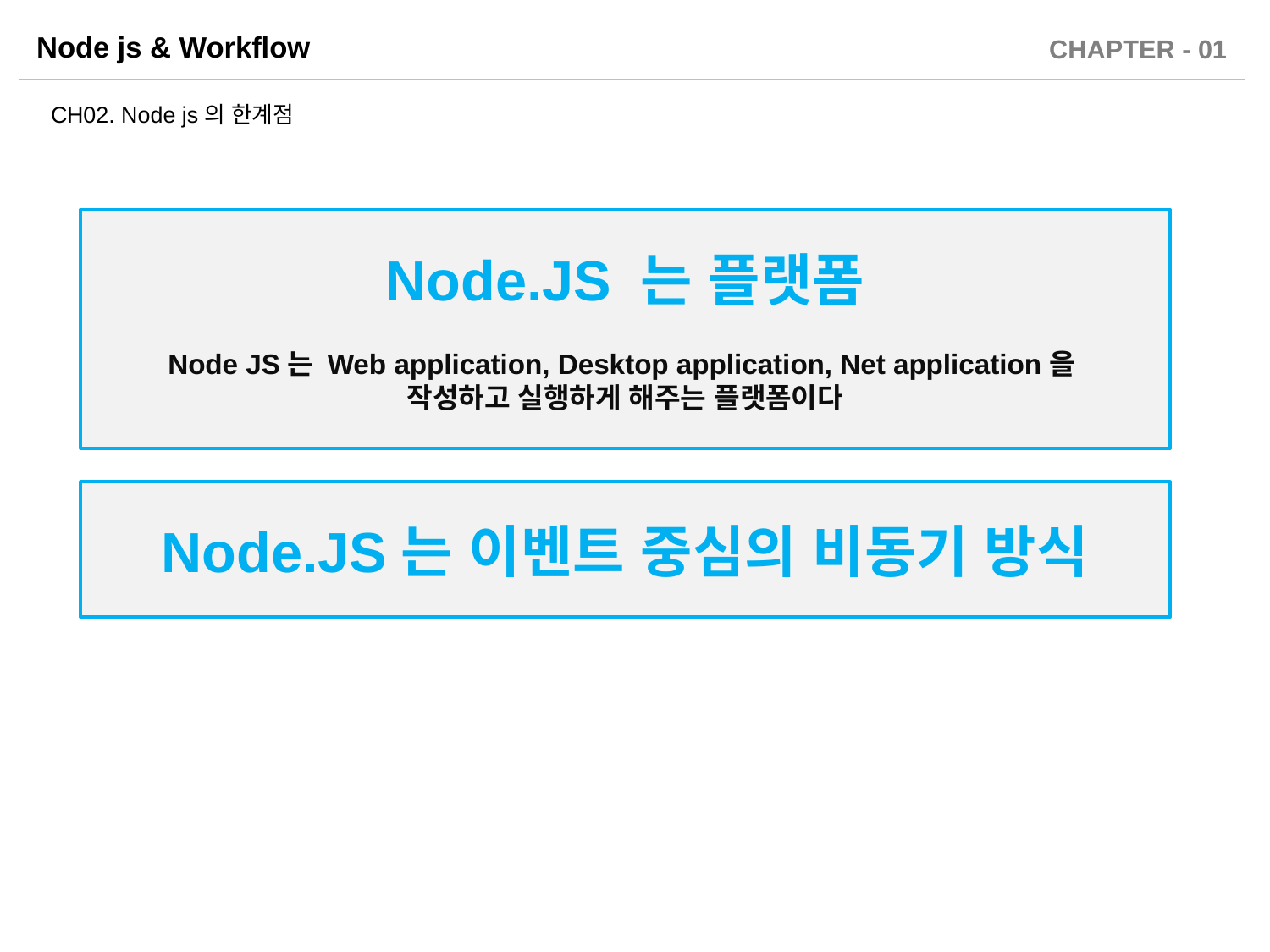

CH02. Node js의 한계점
Node.JS 는 플랫폼
Node JS는 Web application, Desktop application, Net application을
작성하고 실행하게 해주는 플랫폼이다
Node.JS는 이벤트 중심의 비동기 방식